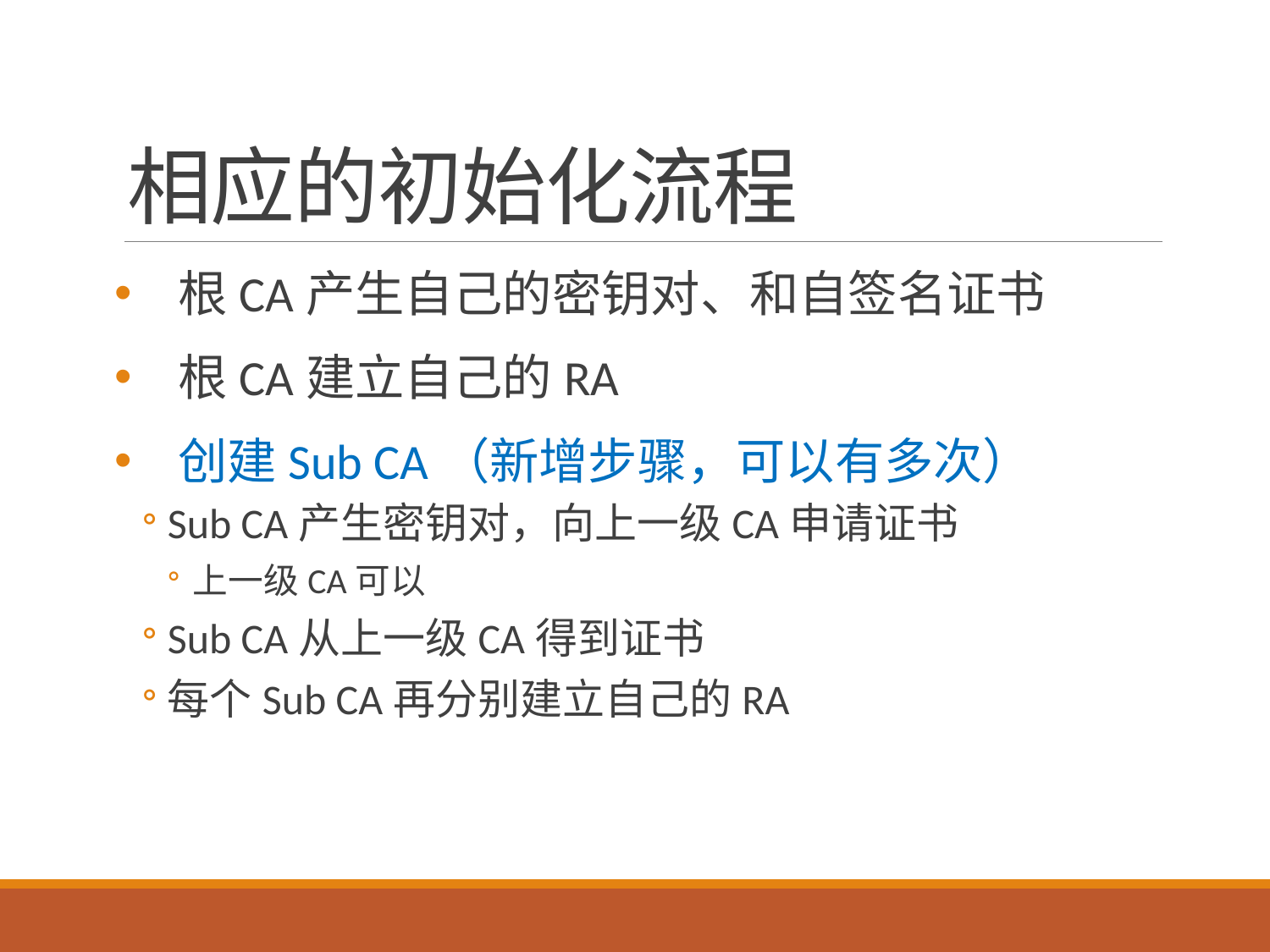

# 相应的初始化流程
根CA产生自己的密钥对、和自签名证书
根CA建立自己的RA
创建Sub CA（新增步骤，可以有多次）
Sub CA产生密钥对，向上一级CA申请证书
上一级CA可以
Sub CA从上一级CA得到证书
每个Sub CA再分别建立自己的RA
38